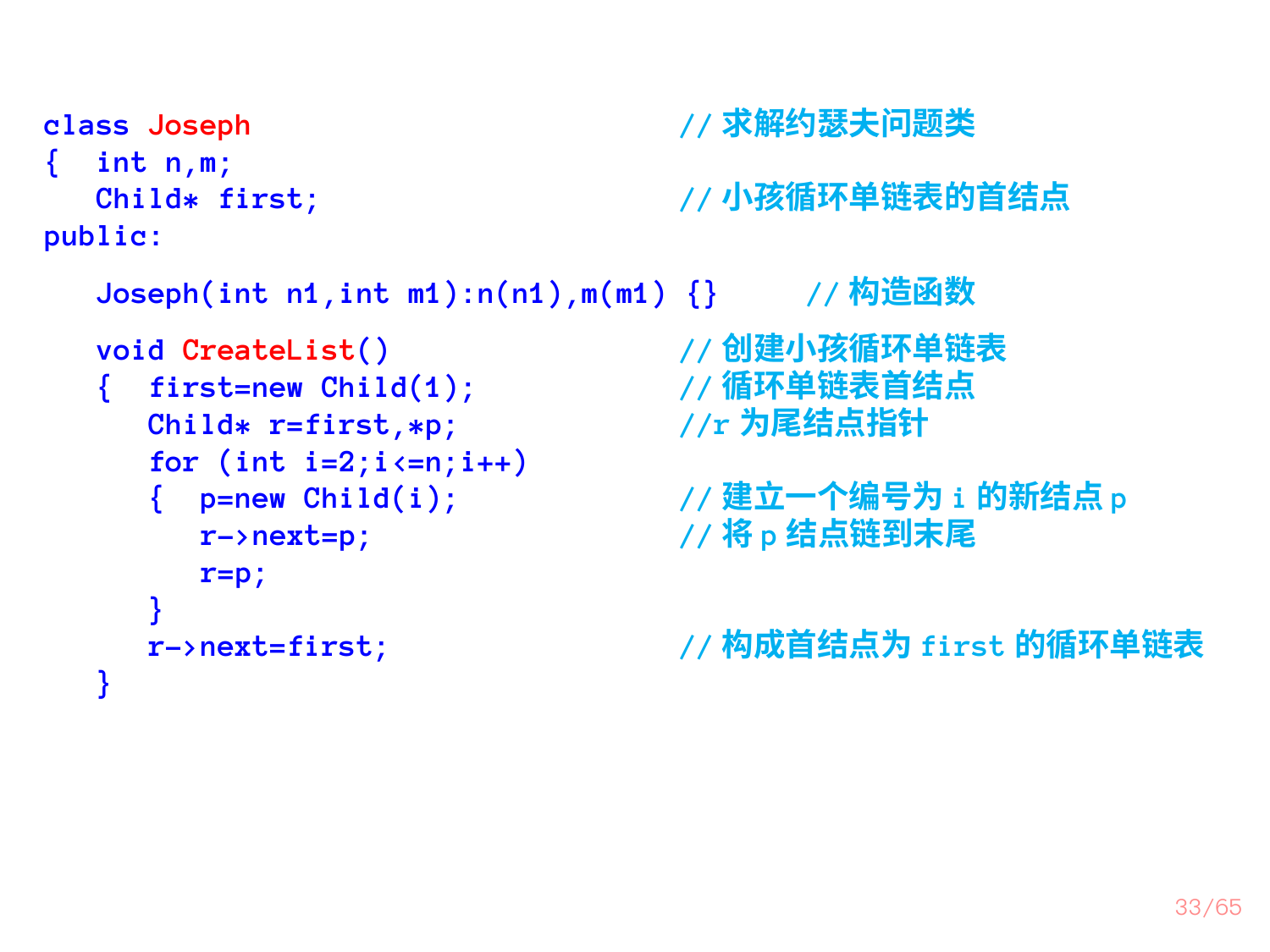

class Joseph				//求解约瑟夫问题类
{  int n,m;
   Child* first;			//小孩循环单链表的首结点
public:
   Joseph(int n1,int m1):n(n1),m(m1) {}	//构造函数
   void CreateList()			//创建小孩循环单链表
   {  first=new Child(1);		//循环单链表首结点
      Child* r=first,*p;		//r为尾结点指针
      for (int i=2;i<=n;i++)
      {  p=new Child(i);		//建立一个编号为i的新结点p
         r->next=p;			//将p结点链到末尾
         r=p;
      }
      r->next=first;			//构成首结点为first的循环单链表
   }
33/65